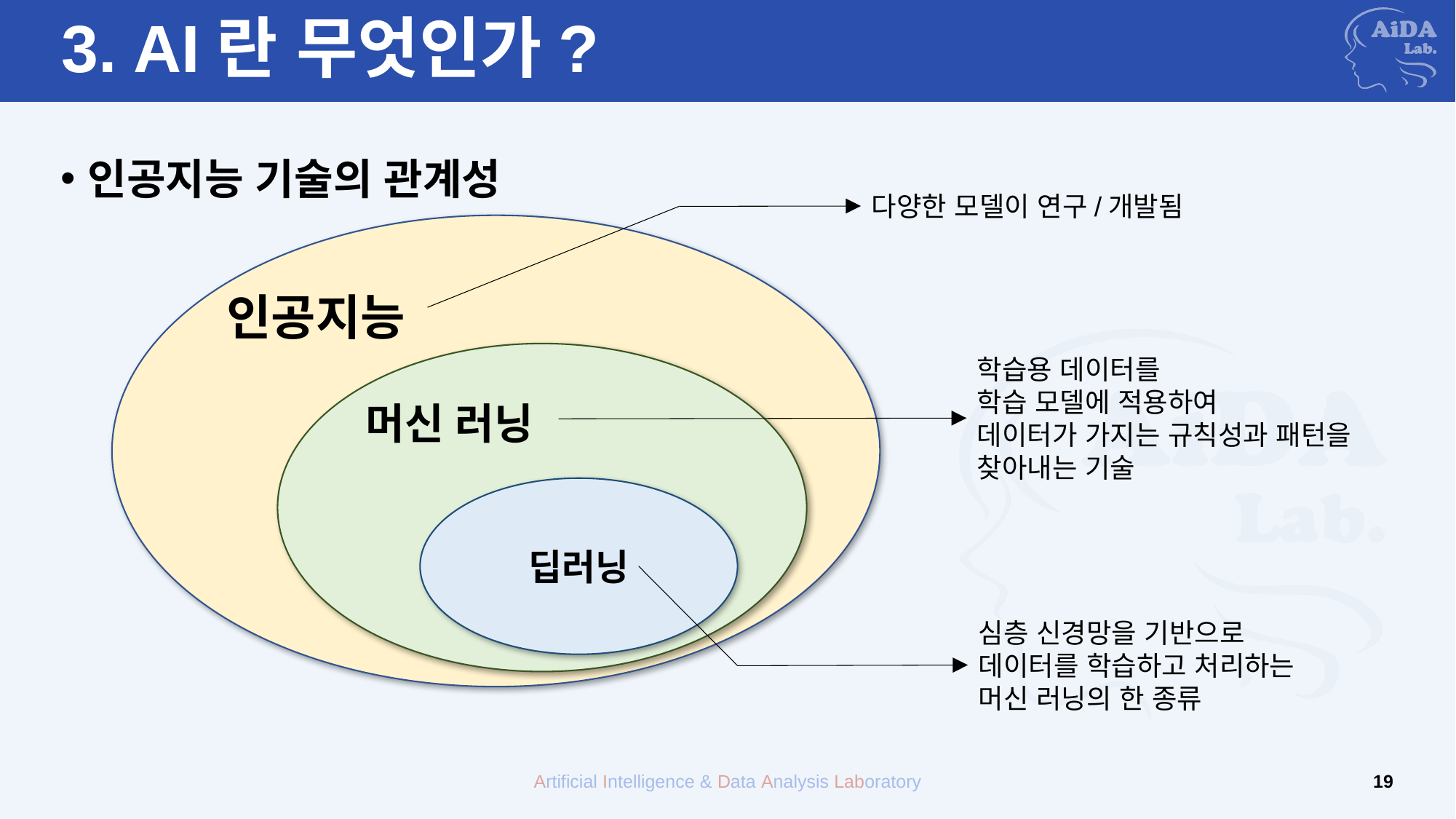

# 3. AI란 무엇인가?
인공지능 기술의 관계성
다양한 모델이 연구/개발됨
인공지능
머신 러닝
학습용 데이터를
학습 모델에 적용하여
데이터가 가지는 규칙성과 패턴을
찾아내는 기술
딥러닝
심층 신경망을 기반으로
데이터를 학습하고 처리하는
머신 러닝의 한 종류
Artificial Intelligence & Data Analysis Laboratory
19